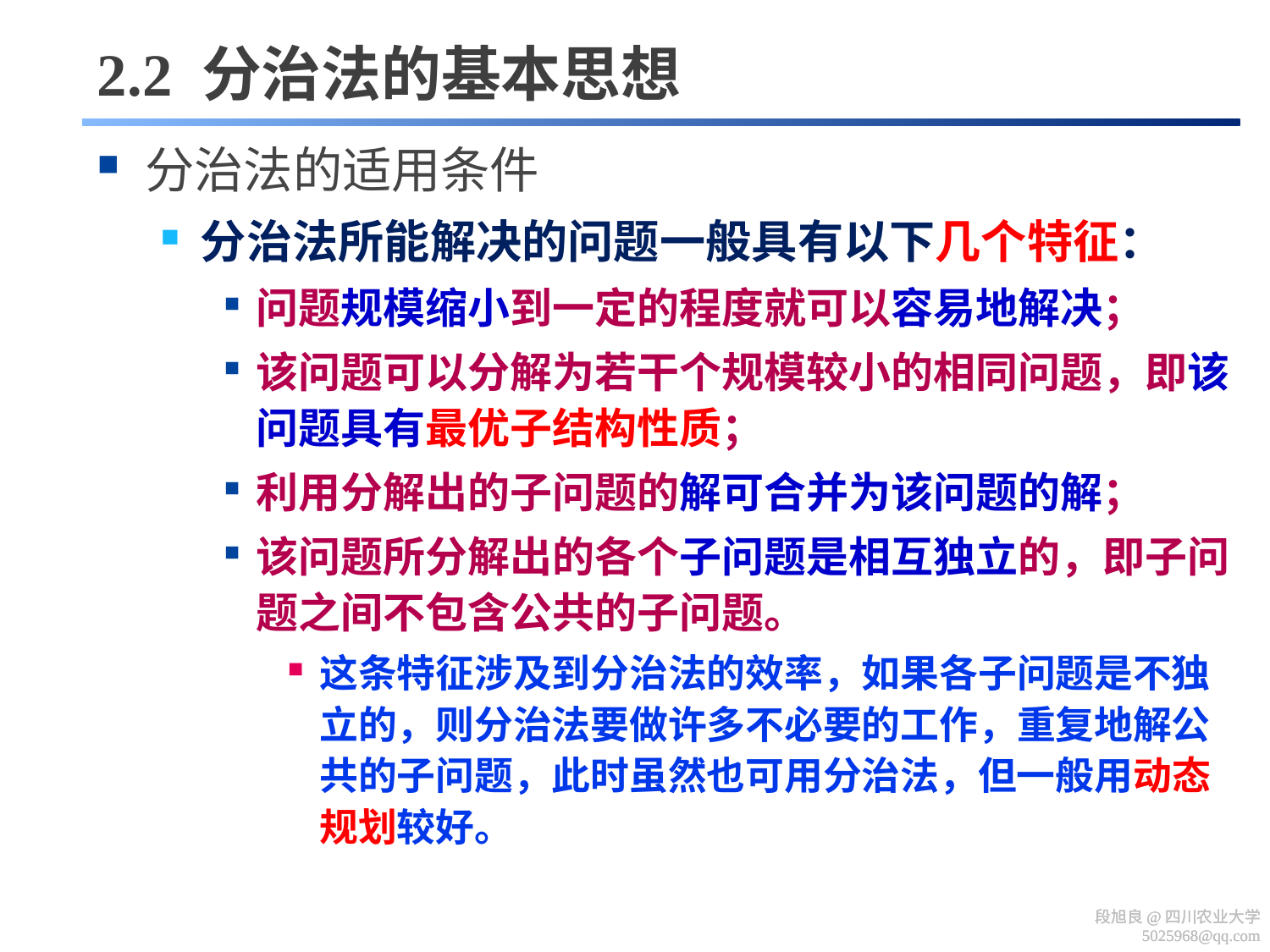

# 2.2 分治法的基本思想
分治法的适用条件
分治法所能解决的问题一般具有以下几个特征：
问题规模缩小到一定的程度就可以容易地解决；
该问题可以分解为若干个规模较小的相同问题，即该问题具有最优子结构性质；
利用分解出的子问题的解可合并为该问题的解；
该问题所分解出的各个子问题是相互独立的，即子问题之间不包含公共的子问题。
这条特征涉及到分治法的效率，如果各子问题是不独立的，则分治法要做许多不必要的工作，重复地解公共的子问题，此时虽然也可用分治法，但一般用动态规划较好。